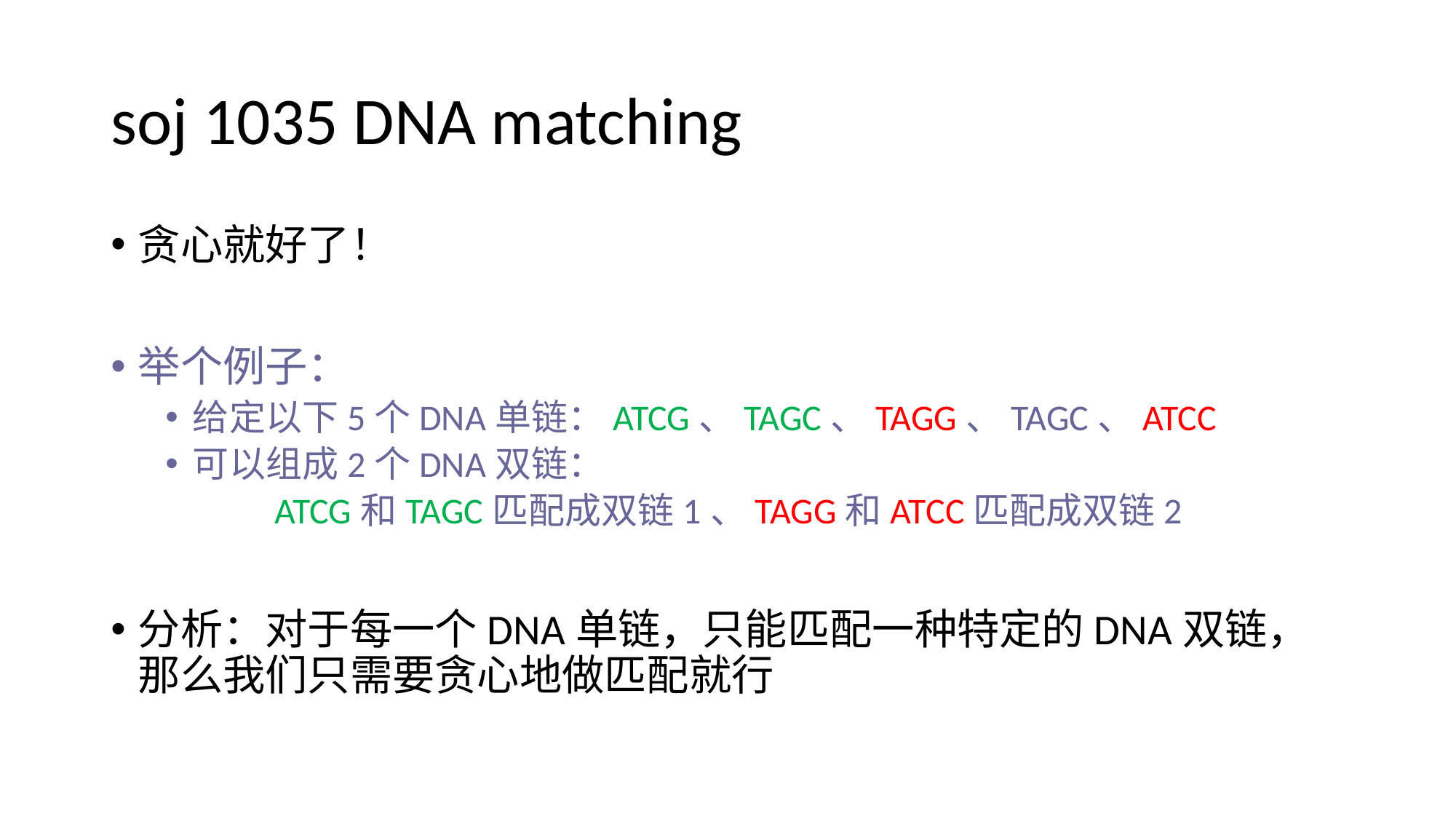

# soj 1035 DNA matching
贪心就好了！

举个例子：
给定以下5个DNA单链：ATCG、TAGC、TAGG、TAGC、ATCC
可以组成2个DNA双链：
	ATCG和TAGC匹配成双链1、TAGG和ATCC匹配成双链2

分析：对于每一个DNA单链，只能匹配一种特定的DNA双链，那么我们只需要贪心地做匹配就行